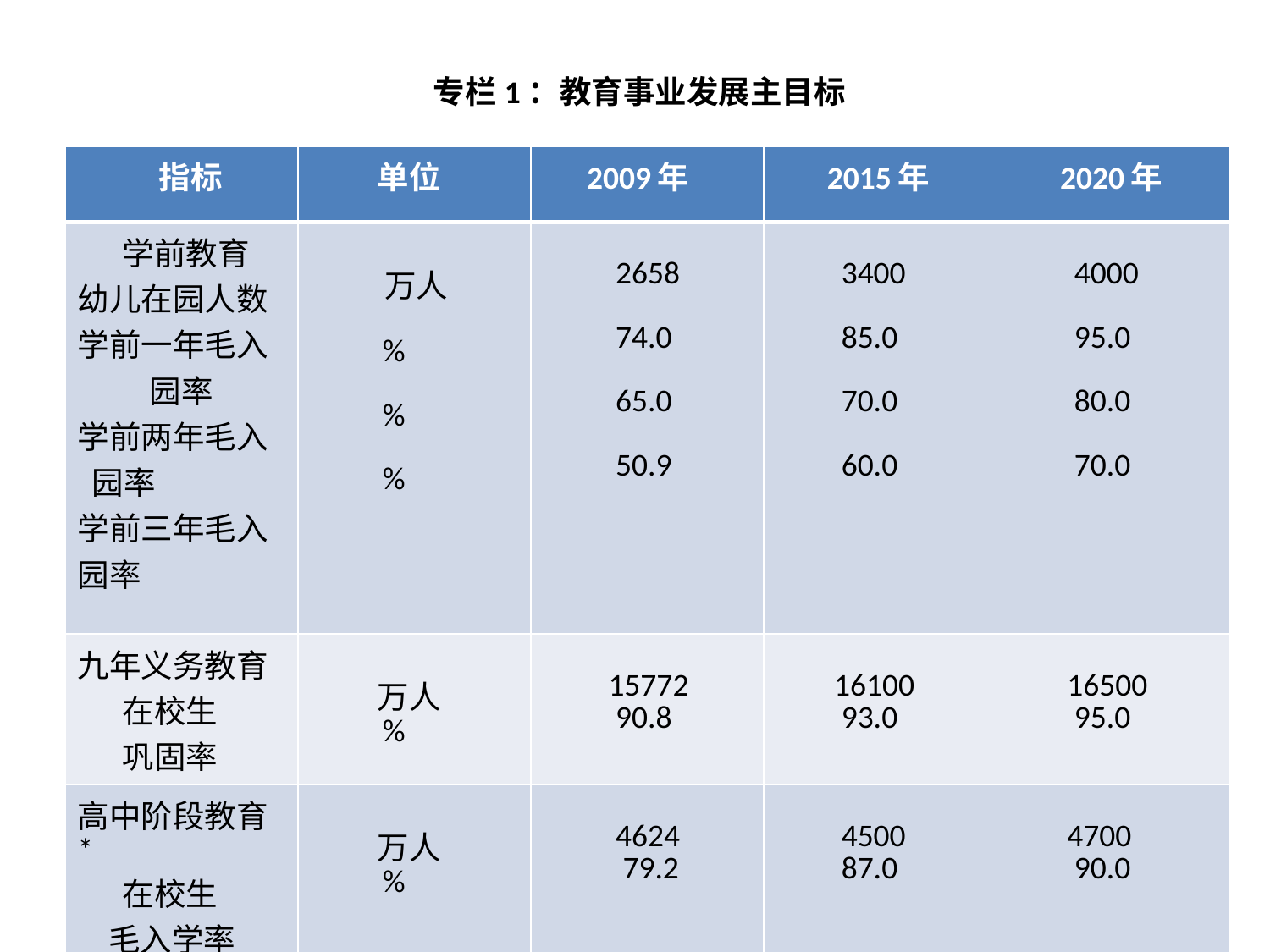

专栏1：教育事业发展主目标
| 指标 | 单位 | 2009年 | 2015年 | 2020年 |
| --- | --- | --- | --- | --- |
| 学前教育 幼儿在园人数 学前一年毛入 园率 学前两年毛入 园率 学前三年毛入园率 | 万人 % % % | 2658 74.0 65.0 50.9 | 3400 85.0 70.0 60.0 | 4000 95.0 80.0 70.0 |
| 九年义务教育 在校生 巩固率 | 万人 % | 15772 90.8 | 16100 93.0 | 16500 95.0 |
| 高中阶段教育\* 在校生 毛入学率 | 万人 % | 4624 79.2 | 4500 87.0 | 4700 90.0 |